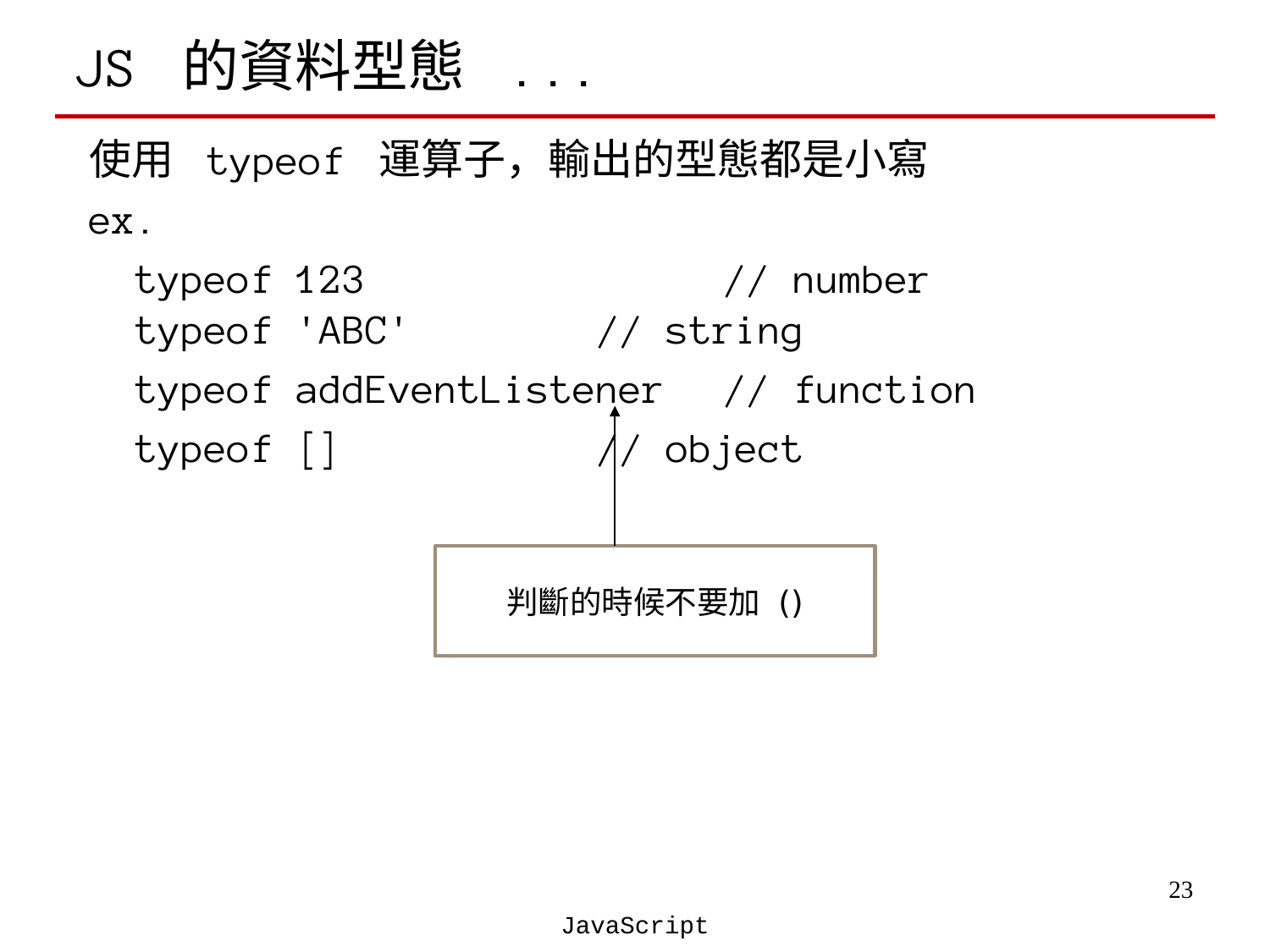

# JS 的資料型態 ...
使用 typeof 運算子，輸出的型態都是小寫
ex.
  typeof 123 	 		// number
  typeof 'ABC'   	// string
  typeof addEventListener	// function
  typeof []	 		// object

判斷的時候不要加 ()
23
JavaScript